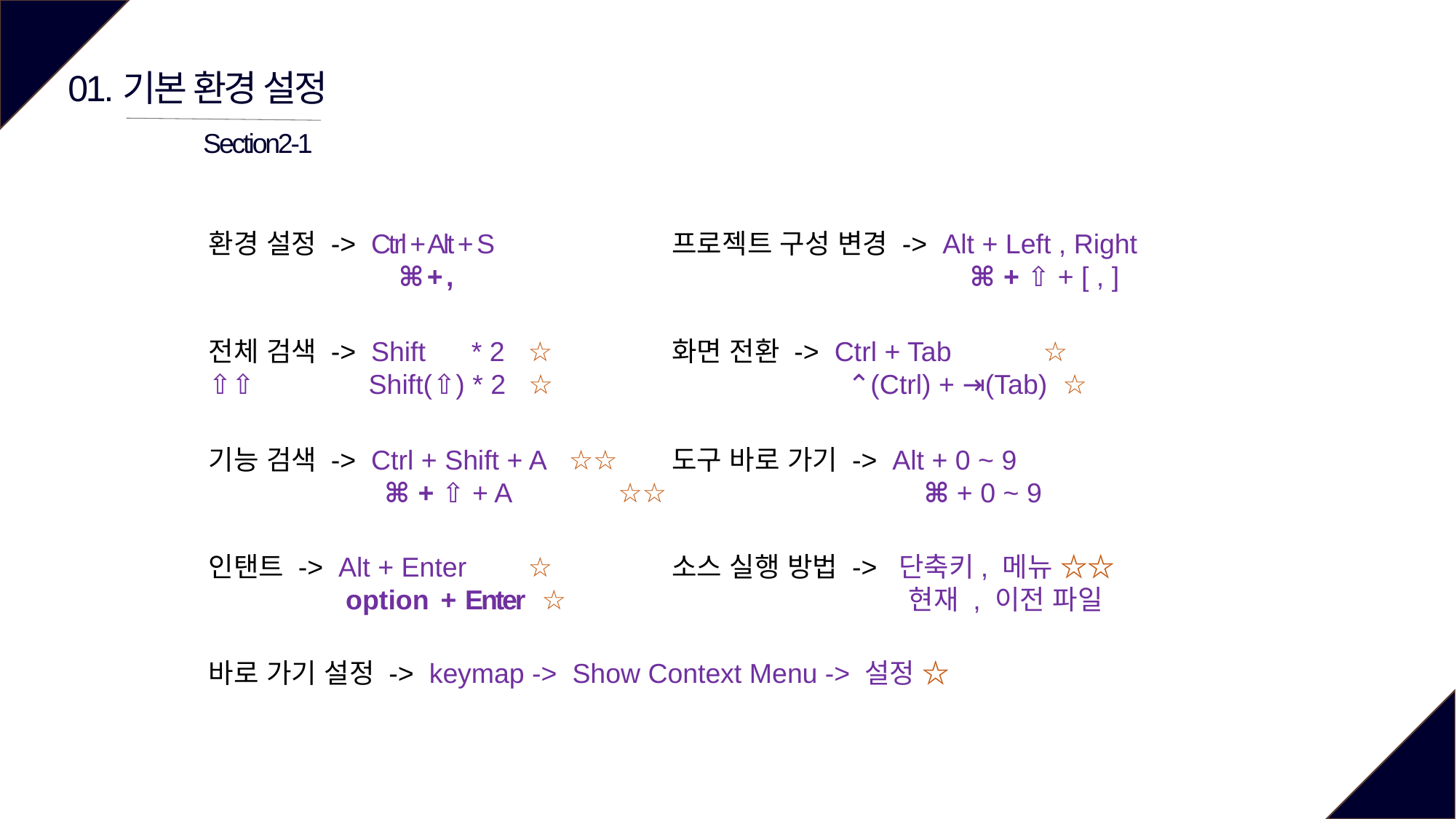

01.
기본 환경 설정
Section2-1
환경 설정 ->  Ctrl + Alt + S
                                   ⌘ + ,
프로젝트 구성 변경 ->  Alt + Left , Right
                                       ⌘  + ⇧ + [ , ]
전체 검색 ->  Shift      * 2   ☆
⇧⇧               Shift(⇧) * 2   ☆
화면 전환 ->  Ctrl + Tab            ☆
                       ⌃(Ctrl) + ⇥(Tab)  ☆

기능 검색 ->  Ctrl + Shift + A   ☆☆
                       ⌘  + ⇧ + A              ☆☆
도구 바로 가기 ->  Alt + 0 ~ 9
                                 ⌘ + 0 ~ 9
소스 실행 방법 ->  단축키, 메뉴 ☆☆
                               현재 , 이전 파일
인탠트 ->  Alt + Enter        ☆
                  option  +  Enter   ☆
바로 가기 설정 ->  keymap ->  Show Context Menu -> 설정 ☆